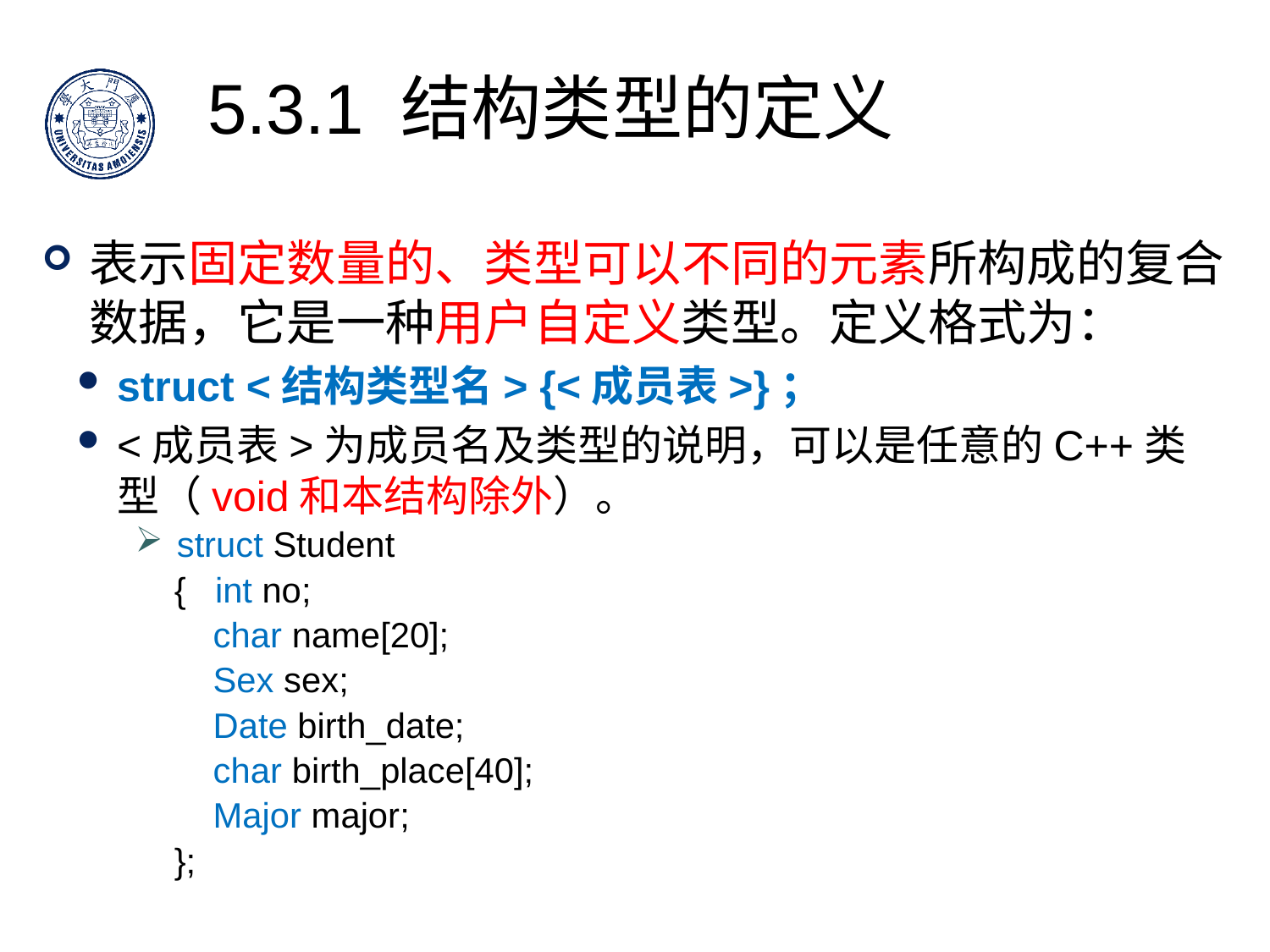

5.3.1 结构类型的定义
表示固定数量的、类型可以不同的元素所构成的复合数据，它是一种用户自定义类型。定义格式为：
struct <结构类型名> {<成员表>}；
<成员表>为成员名及类型的说明，可以是任意的C++类型（void和本结构除外）。
 struct Student
    {   int no;
        char name[20];
        Sex sex;
        Date birth_date;
        char birth_place[40];
        Major major;
    };